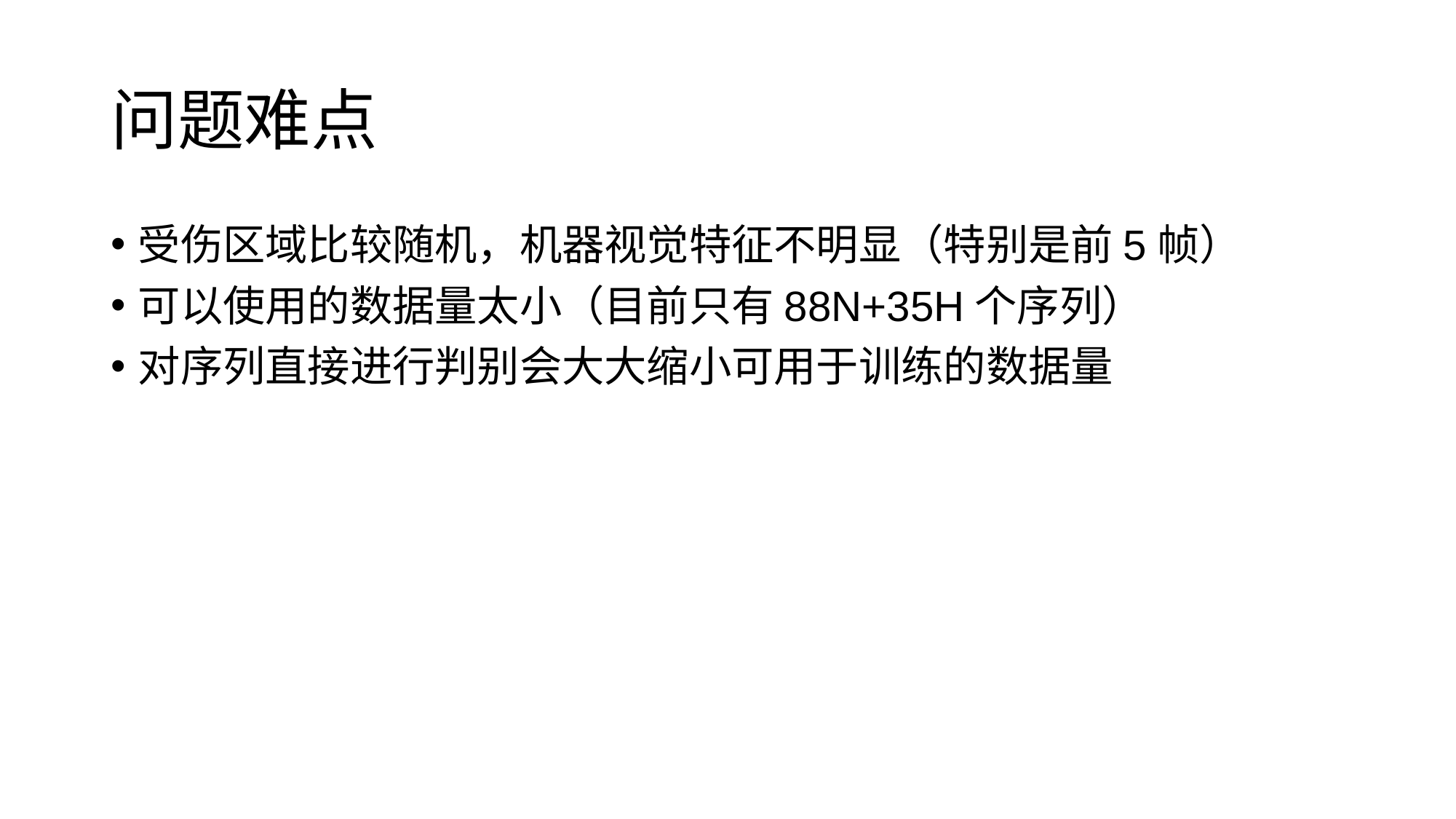

# 问题难点
受伤区域比较随机，机器视觉特征不明显（特别是前5帧）
可以使用的数据量太小（目前只有88N+35H个序列）
对序列直接进行判别会大大缩小可用于训练的数据量